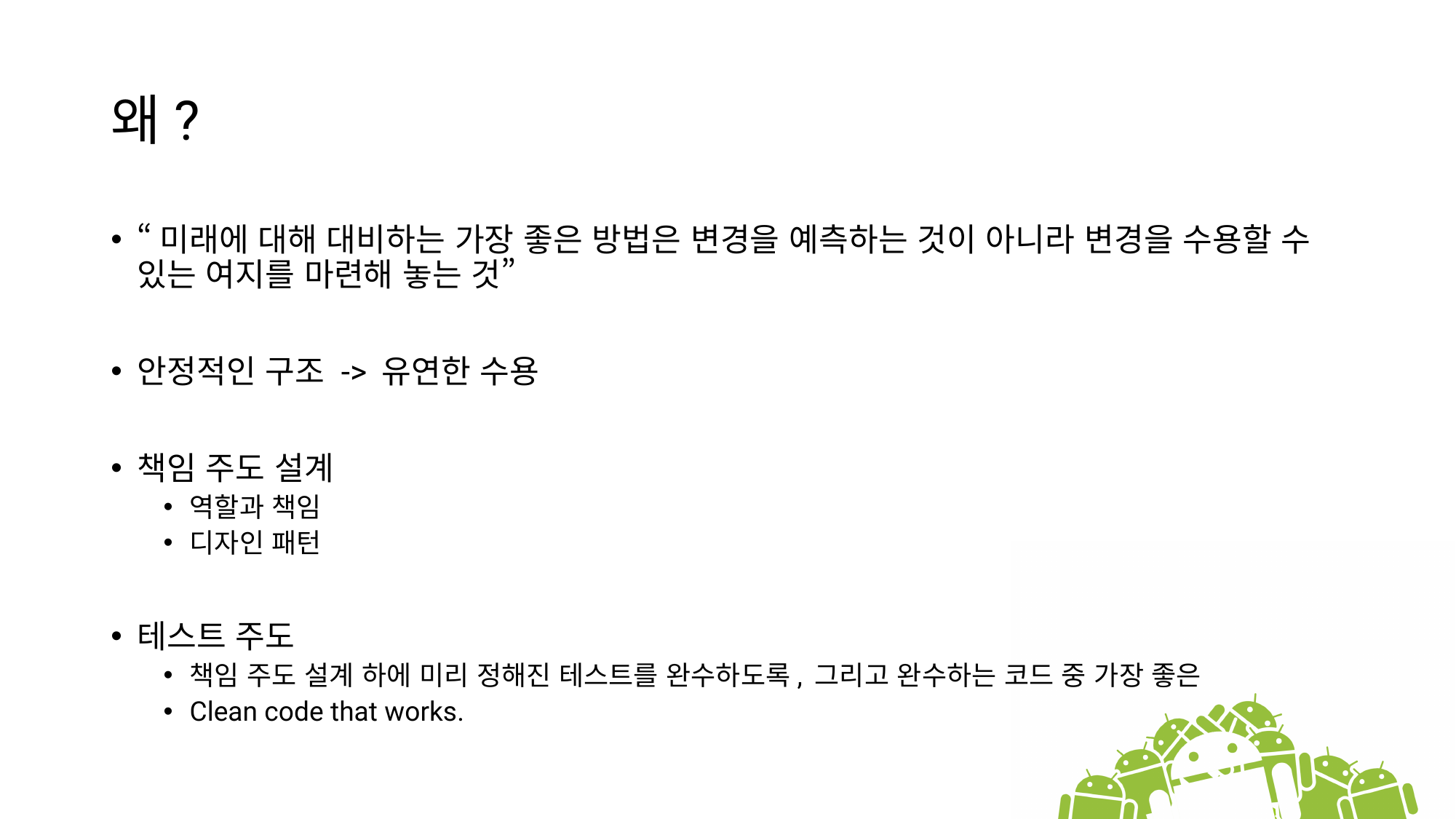

# 왜?
“미래에 대해 대비하는 가장 좋은 방법은 변경을 예측하는 것이 아니라 변경을 수용할 수 있는 여지를 마련해 놓는 것”

안정적인 구조 -> 유연한 수용

책임 주도 설계
역할과 책임
디자인 패턴

테스트 주도
책임 주도 설계 하에 미리 정해진 테스트를 완수하도록, 그리고 완수하는 코드 중 가장 좋은
Clean code that works.